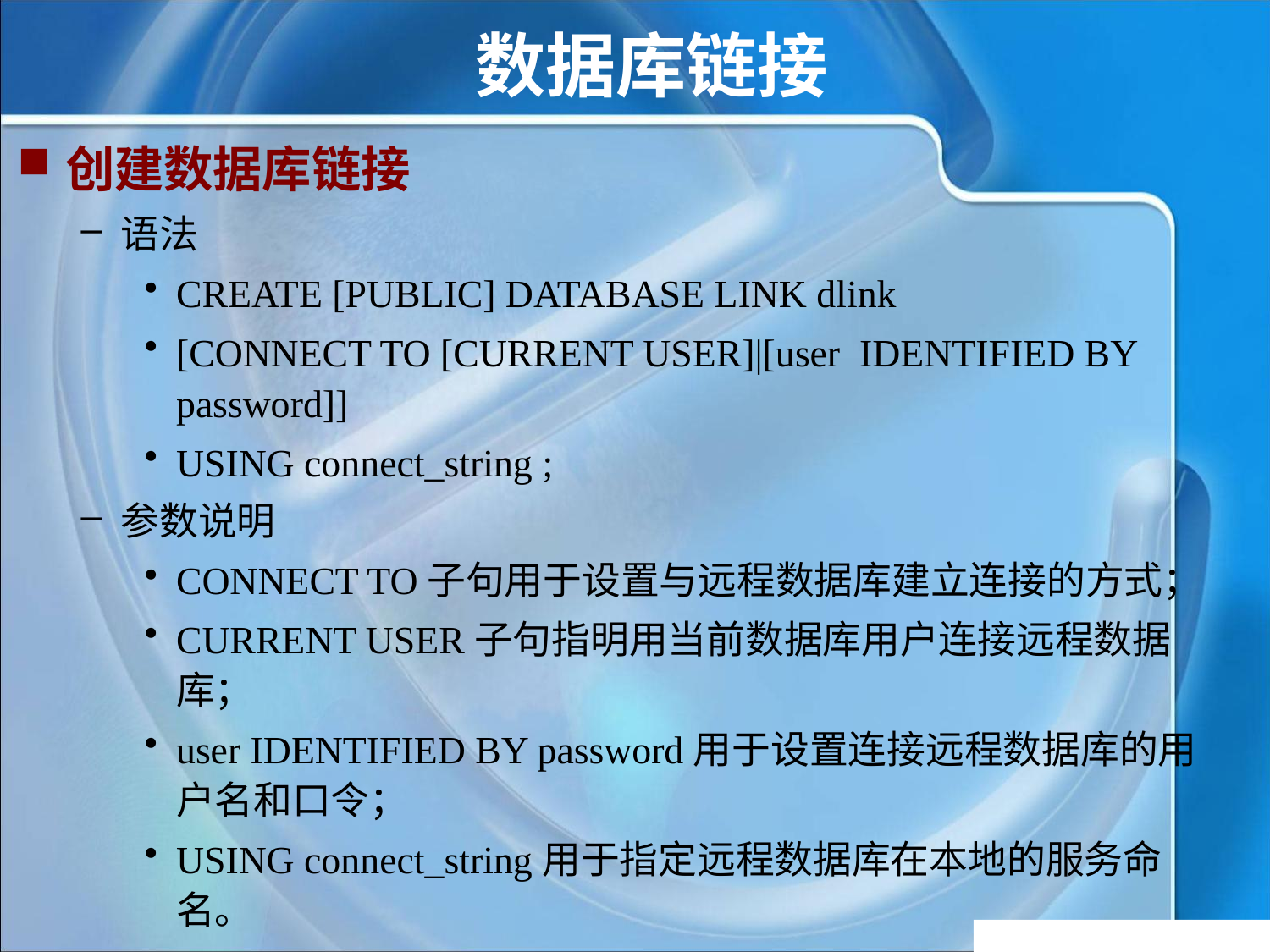

# 数据库链接
创建数据库链接
语法
CREATE [PUBLIC] DATABASE LINK dlink
[CONNECT TO [CURRENT USER]|[user  IDENTIFIED BY password]]
USING connect_string ;
参数说明
CONNECT TO子句用于设置与远程数据库建立连接的方式；
CURRENT USER子句指明用当前数据库用户连接远程数据库；
user IDENTIFIED BY password用于设置连接远程数据库的用户名和口令；
USING connect_string用于指定远程数据库在本地的服务命名。
177